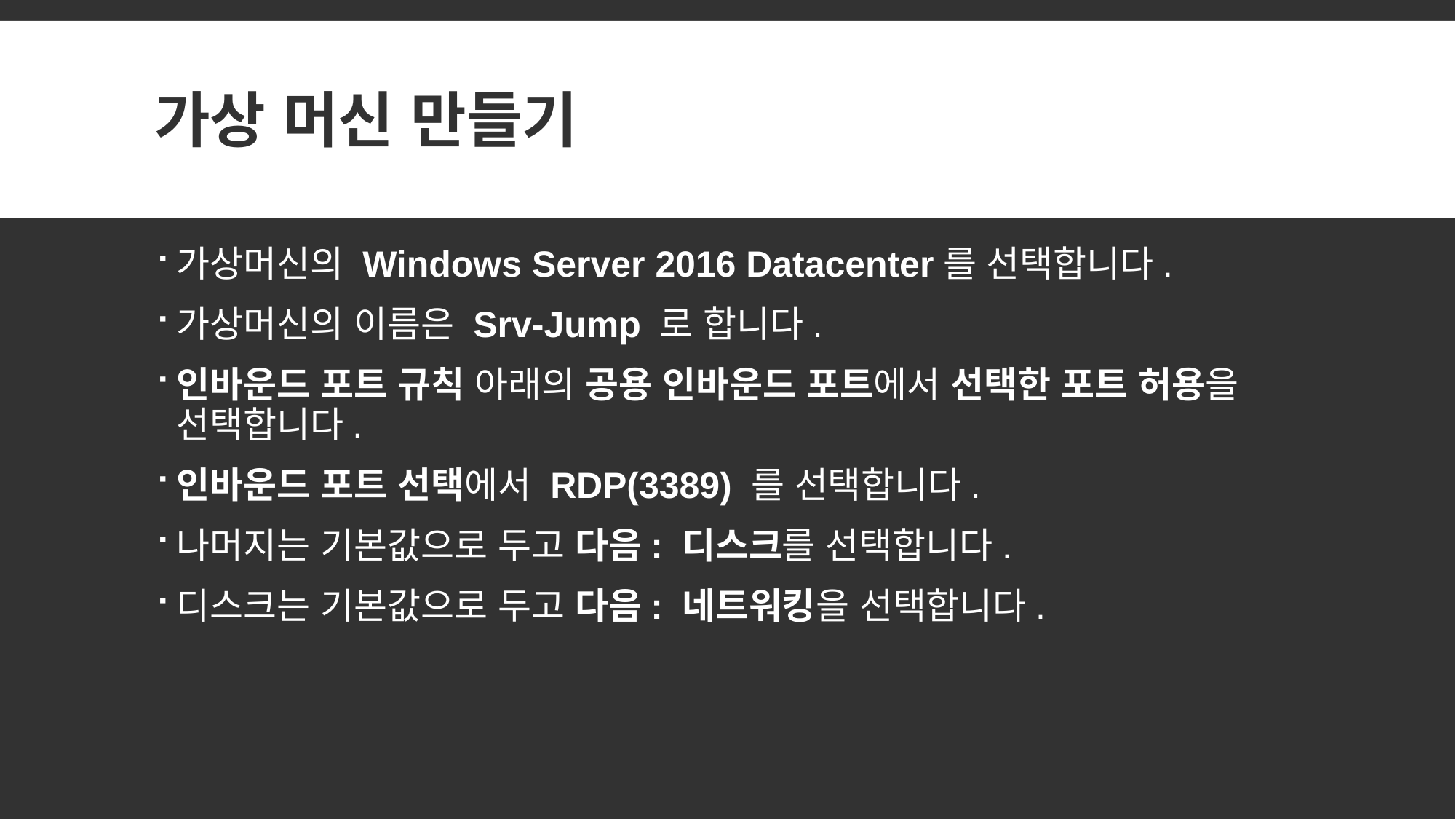

# 가상 머신 만들기
가상머신의 Windows Server 2016 Datacenter를 선택합니다.
가상머신의 이름은 Srv-Jump 로 합니다.
인바운드 포트 규칙 아래의 공용 인바운드 포트에서 선택한 포트 허용을 선택합니다.
인바운드 포트 선택에서 RDP(3389) 를 선택합니다.
나머지는 기본값으로 두고 다음: 디스크를 선택합니다.
디스크는 기본값으로 두고 다음: 네트워킹을 선택합니다.